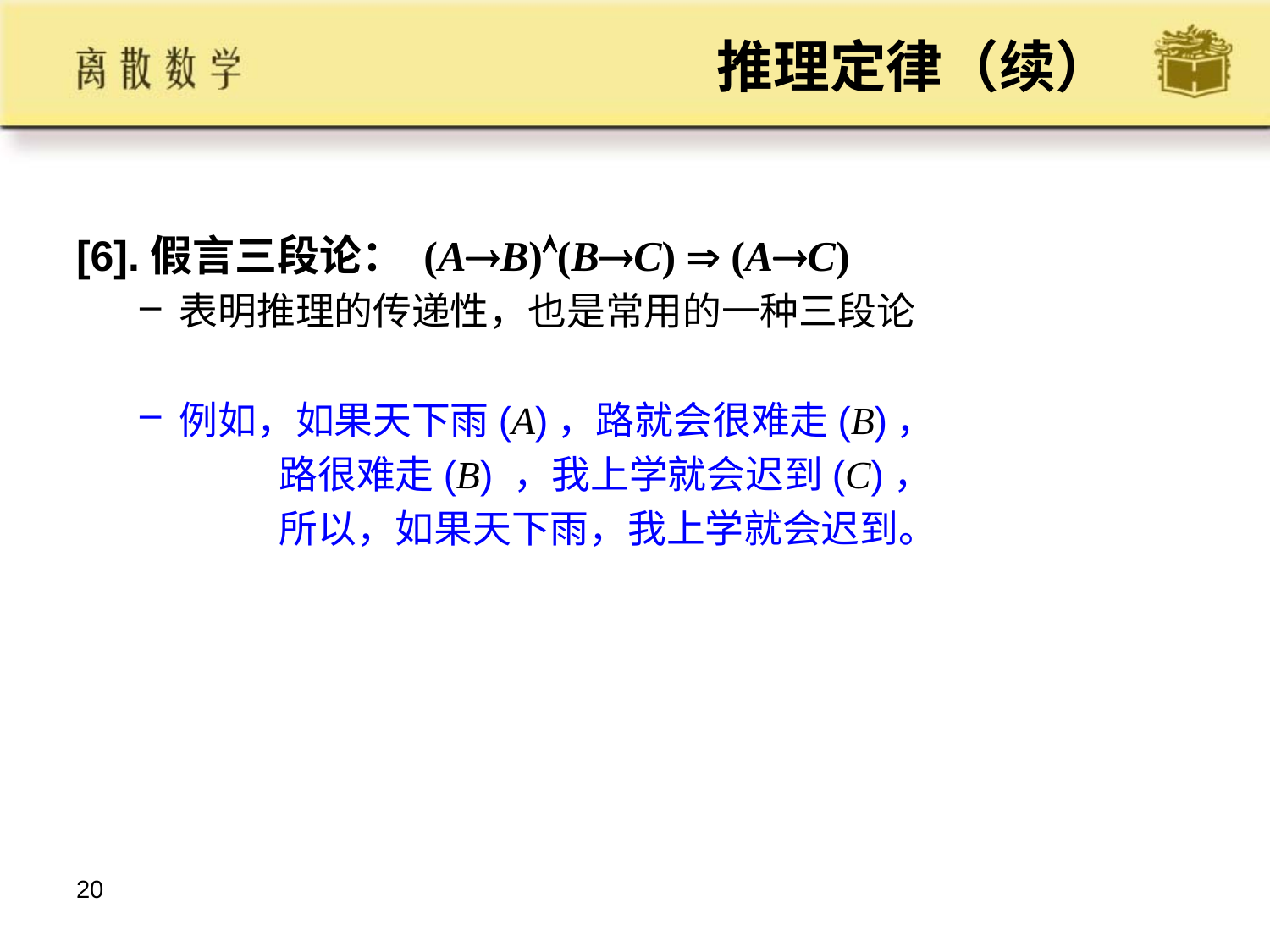

# 推理定律（续）
[6].假言三段论： (A→B)∧(B→C) ⇒ (A→C)
表明推理的传递性，也是常用的一种三段论

例如，如果天下雨(A)，路就会很难走(B)，
               路很难走(B) ，我上学就会迟到(C)，
               所以，如果天下雨，我上学就会迟到。
20